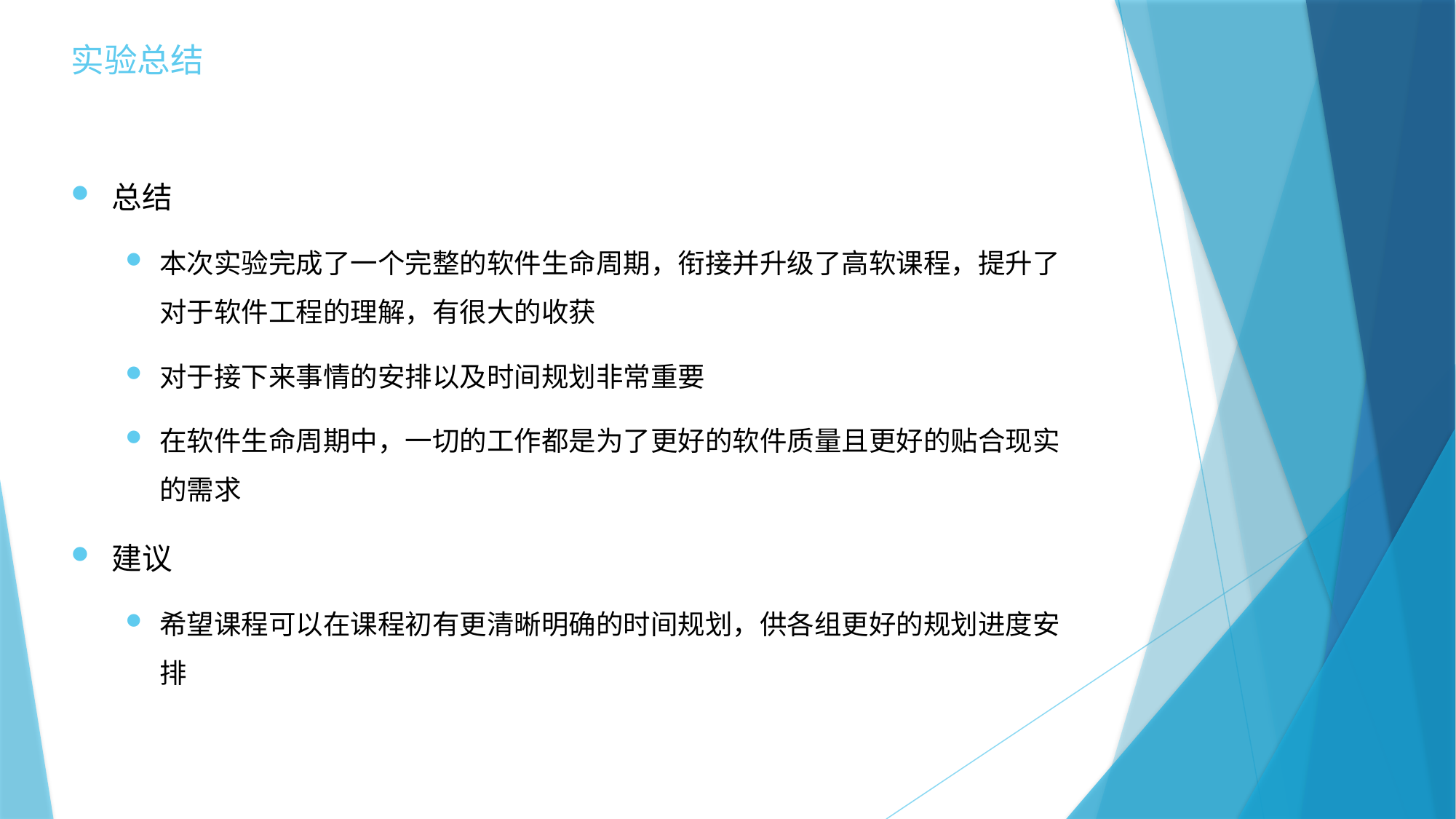

# 实验总结
总结
本次实验完成了一个完整的软件生命周期，衔接并升级了高软课程，提升了对于软件工程的理解，有很大的收获
对于接下来事情的安排以及时间规划非常重要
在软件生命周期中，一切的工作都是为了更好的软件质量且更好的贴合现实的需求
建议
希望课程可以在课程初有更清晰明确的时间规划，供各组更好的规划进度安排